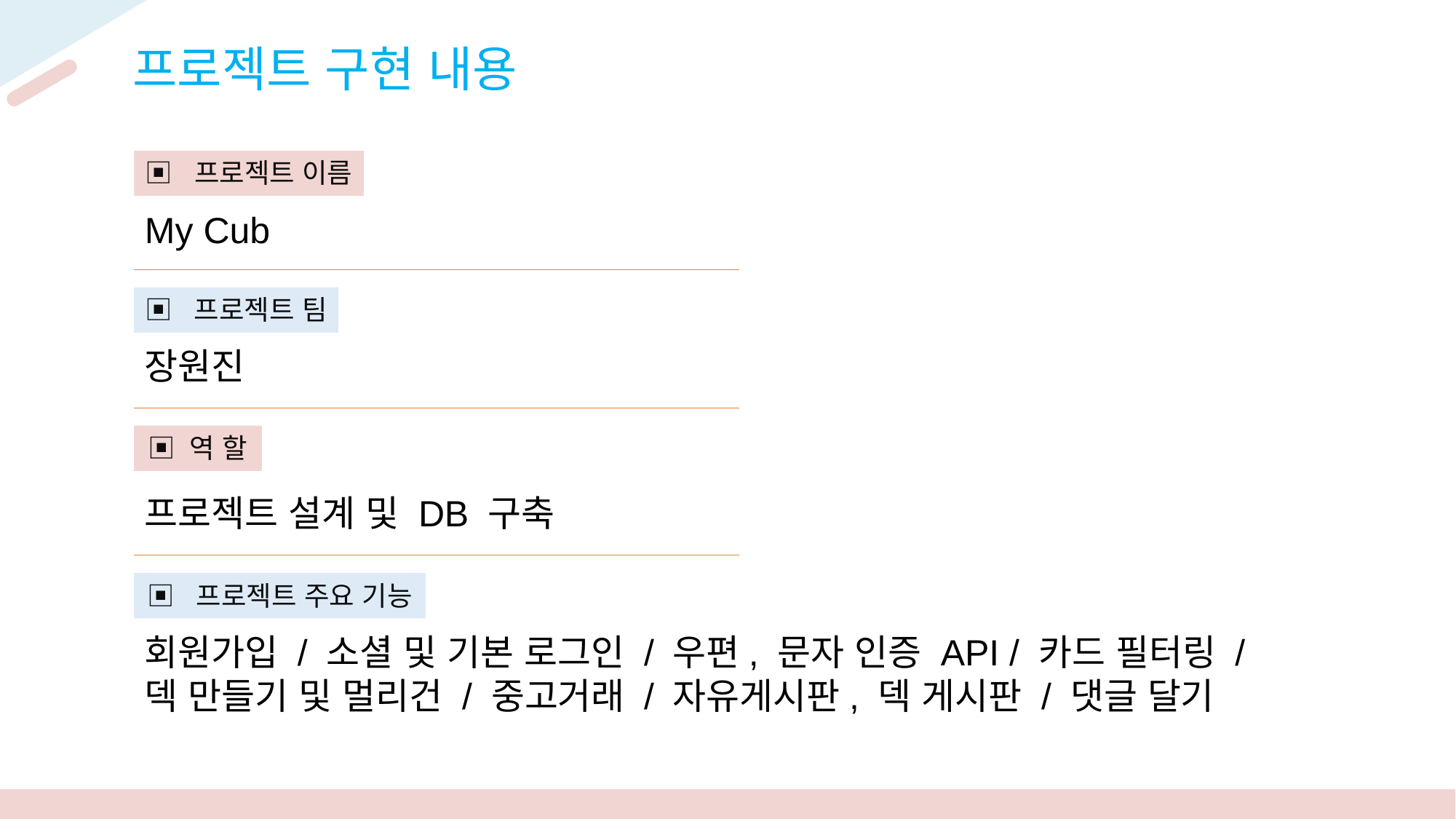

프로젝트 구현 내용
▣  프로젝트 이름
My Cub
▣  프로젝트 팀
장원진
▣ 역 할
프로젝트 설계 및 DB 구축
▣  프로젝트 주요 기능
회원가입 / 소셜 및 기본 로그인 / 우편, 문자 인증 API / 카드 필터링 / 덱 만들기 및 멀리건 / 중고거래 / 자유게시판, 덱 게시판 / 댓글 달기